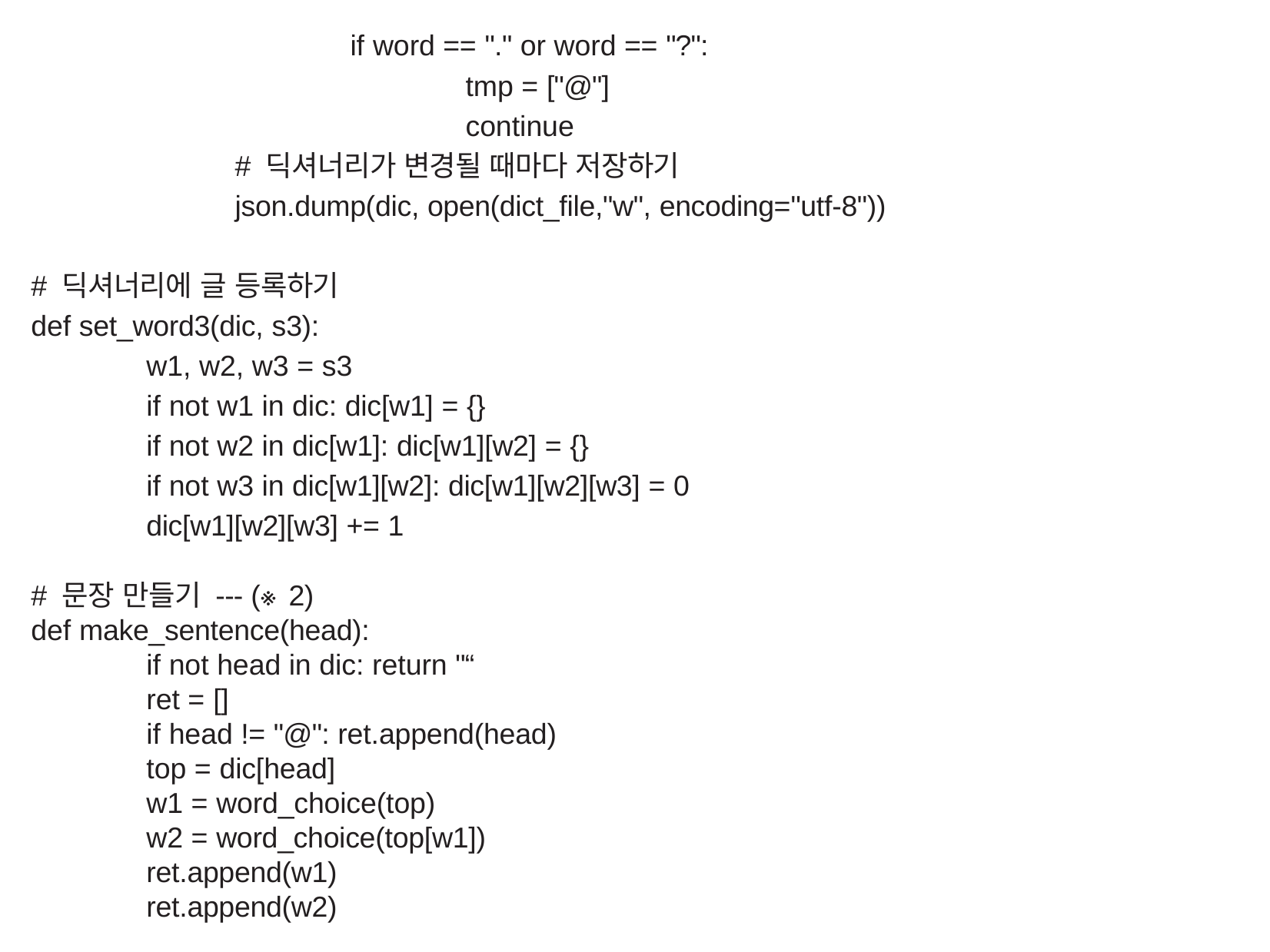

if word == "." or word == "?":
			tmp = ["@"]
			continue
	# 딕셔너리가 변경될 때마다 저장하기
	json.dump(dic, open(dict_file,"w", encoding="utf-8"))

# 딕셔너리에 글 등록하기
def set_word3(dic, s3):
	w1, w2, w3 = s3
	if not w1 in dic: dic[w1] = {}
	if not w2 in dic[w1]: dic[w1][w2] = {}
	if not w3 in dic[w1][w2]: dic[w1][w2][w3] = 0
	dic[w1][w2][w3] += 1

# 문장 만들기 --- (※2)
def make_sentence(head):
	if not head in dic: return "“
	ret = []
	if head != "@": ret.append(head)
	top = dic[head]
	w1 = word_choice(top)
	w2 = word_choice(top[w1])
	ret.append(w1)
	ret.append(w2)